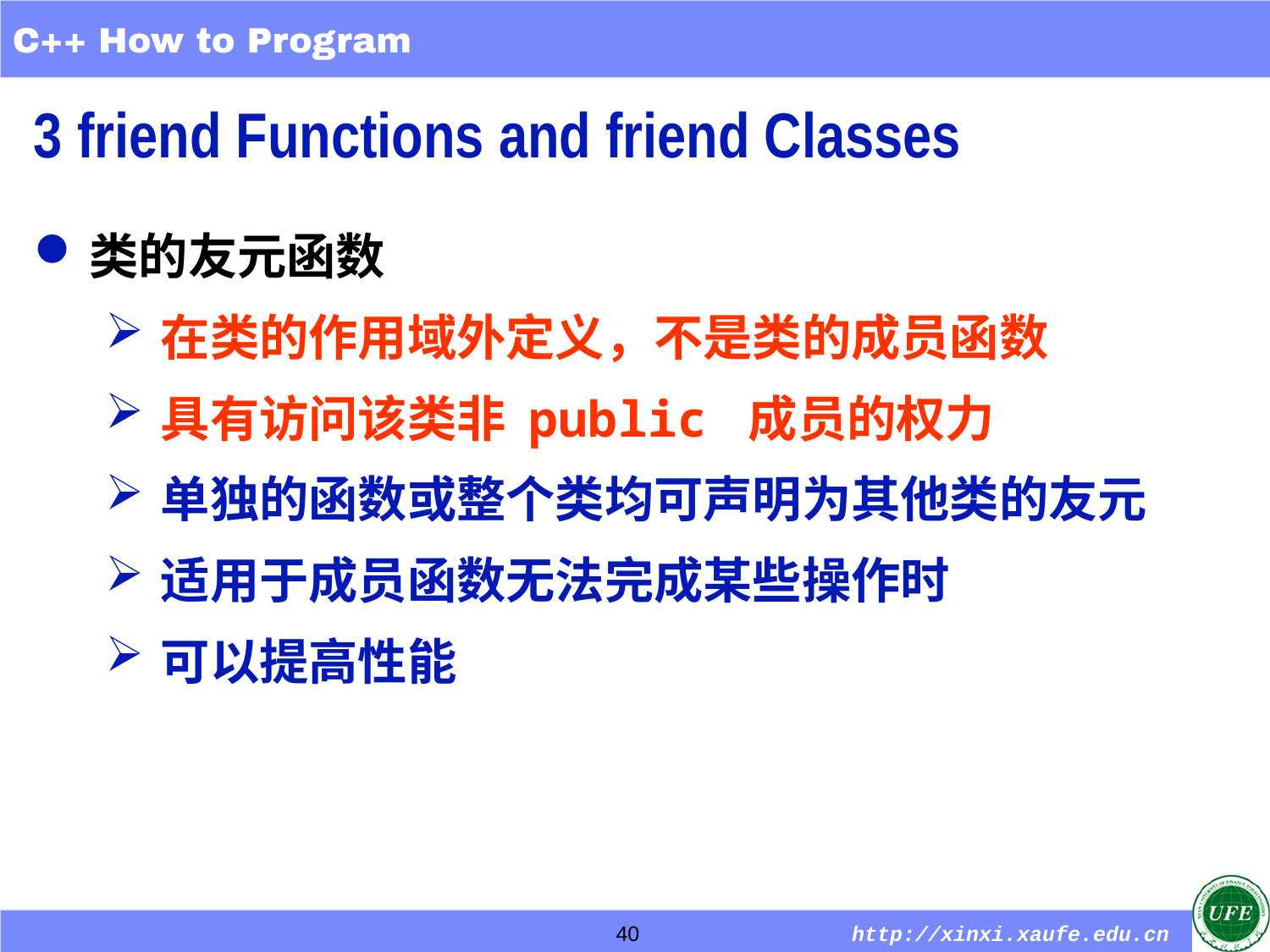

3 friend Functions and friend Classes
类的友元函数
在类的作用域外定义，不是类的成员函数
具有访问该类非 public 成员的权力
单独的函数或整个类均可声明为其他类的友元
适用于成员函数无法完成某些操作时
可以提高性能
40